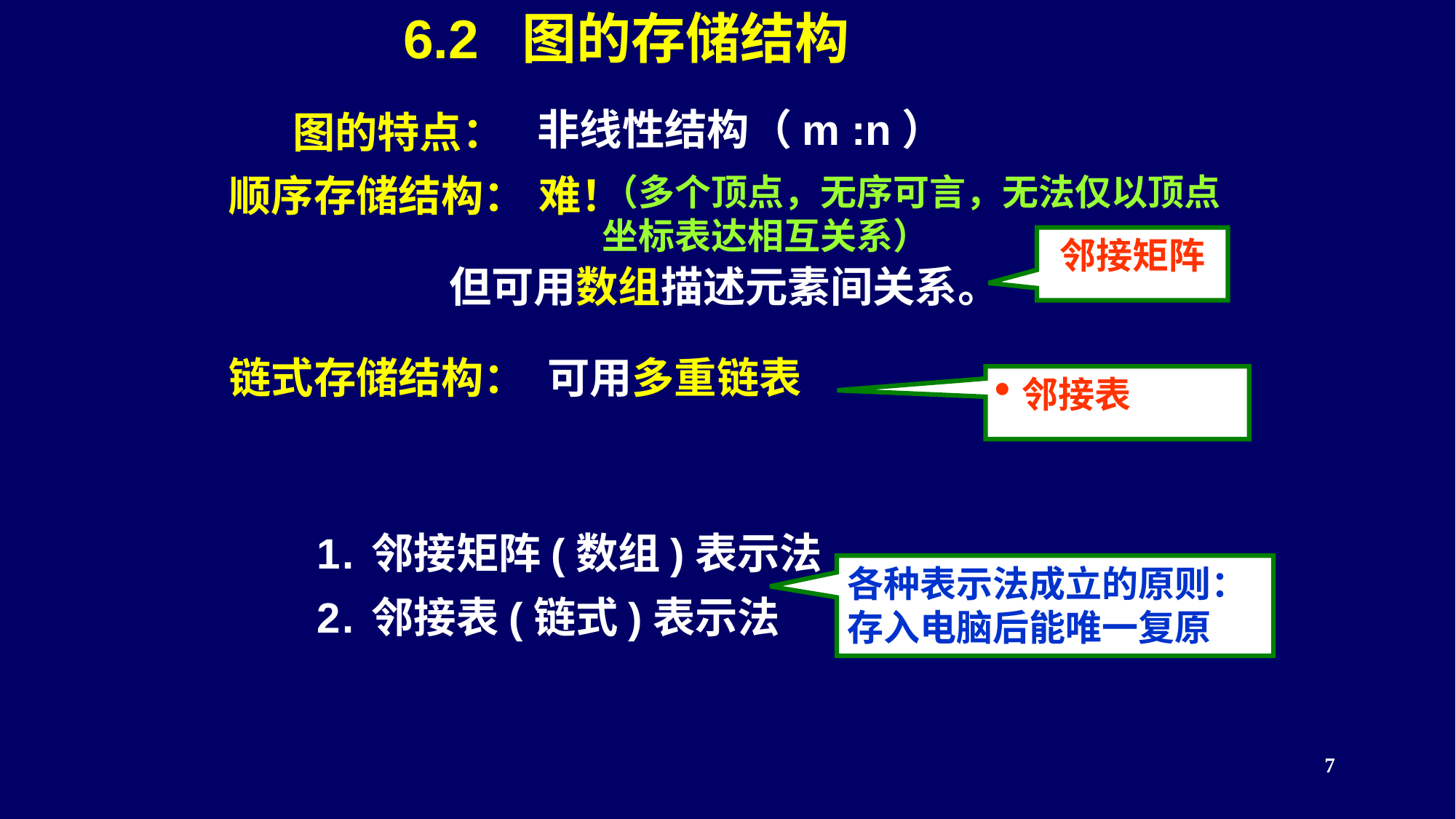

# 6.2  图的存储结构
非线性结构（m :n）
图的特点：
顺序存储结构：
难！
（多个顶点，无序可言，无法仅以顶点坐标表达相互关系）
邻接矩阵
但可用数组描述元素间关系。
链式存储结构：
可用多重链表
邻接表
邻接矩阵(数组)表示法
邻接表(链式)表示法
各种表示法成立的原则：存入电脑后能唯一复原
7